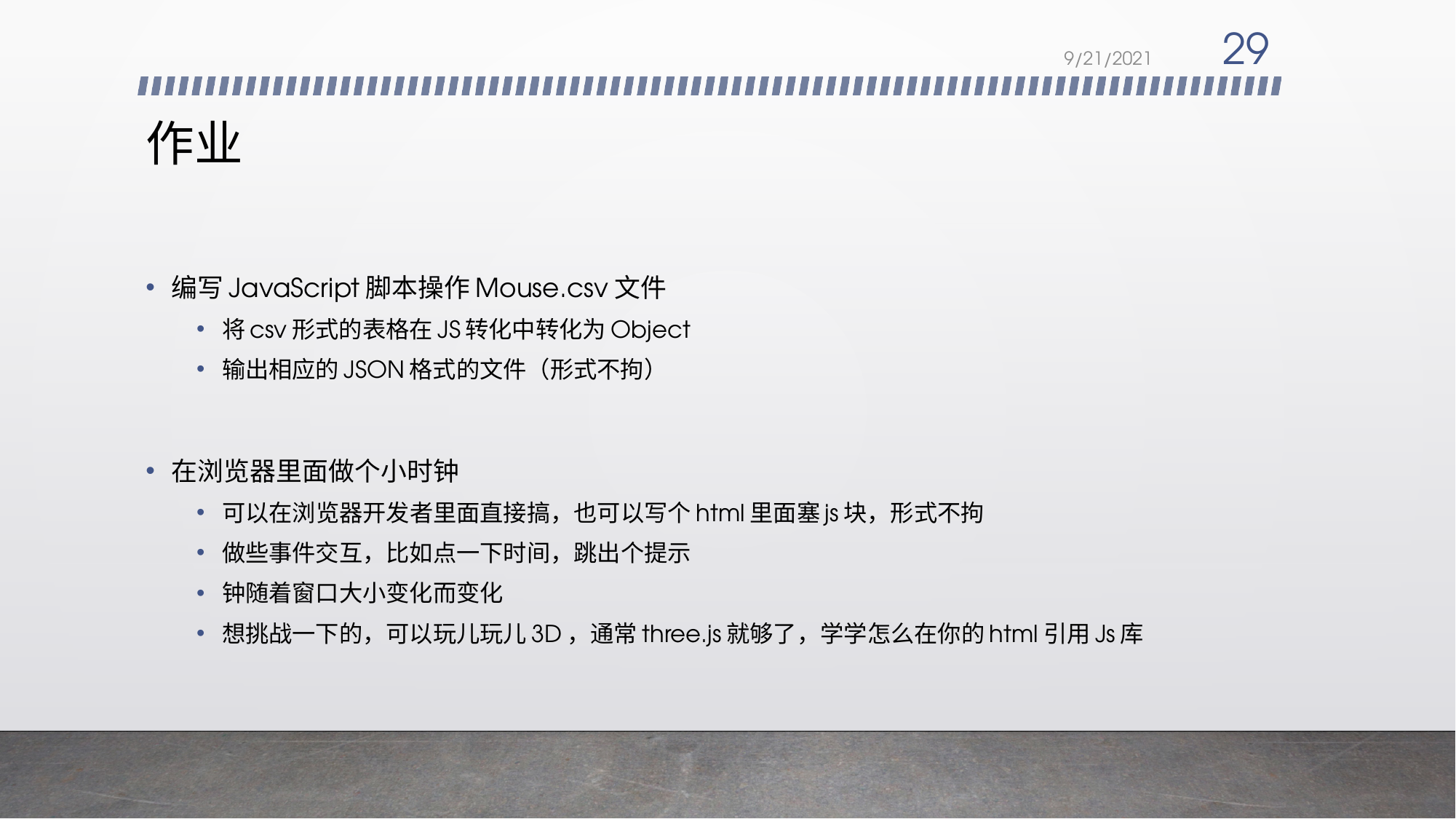

29
9/21/2021
# 作业
编写JavaScript脚本操作Mouse.csv文件
将csv形式的表格在JS转化中转化为Object
输出相应的JSON格式的文件（形式不拘）

在浏览器里面做个小时钟
可以在浏览器开发者里面直接搞，也可以写个html里面塞js块，形式不拘
做些事件交互，比如点一下时间，跳出个提示
钟随着窗口大小变化而变化
想挑战一下的，可以玩儿玩儿3D，通常three.js就够了，学学怎么在你的html引用Js库